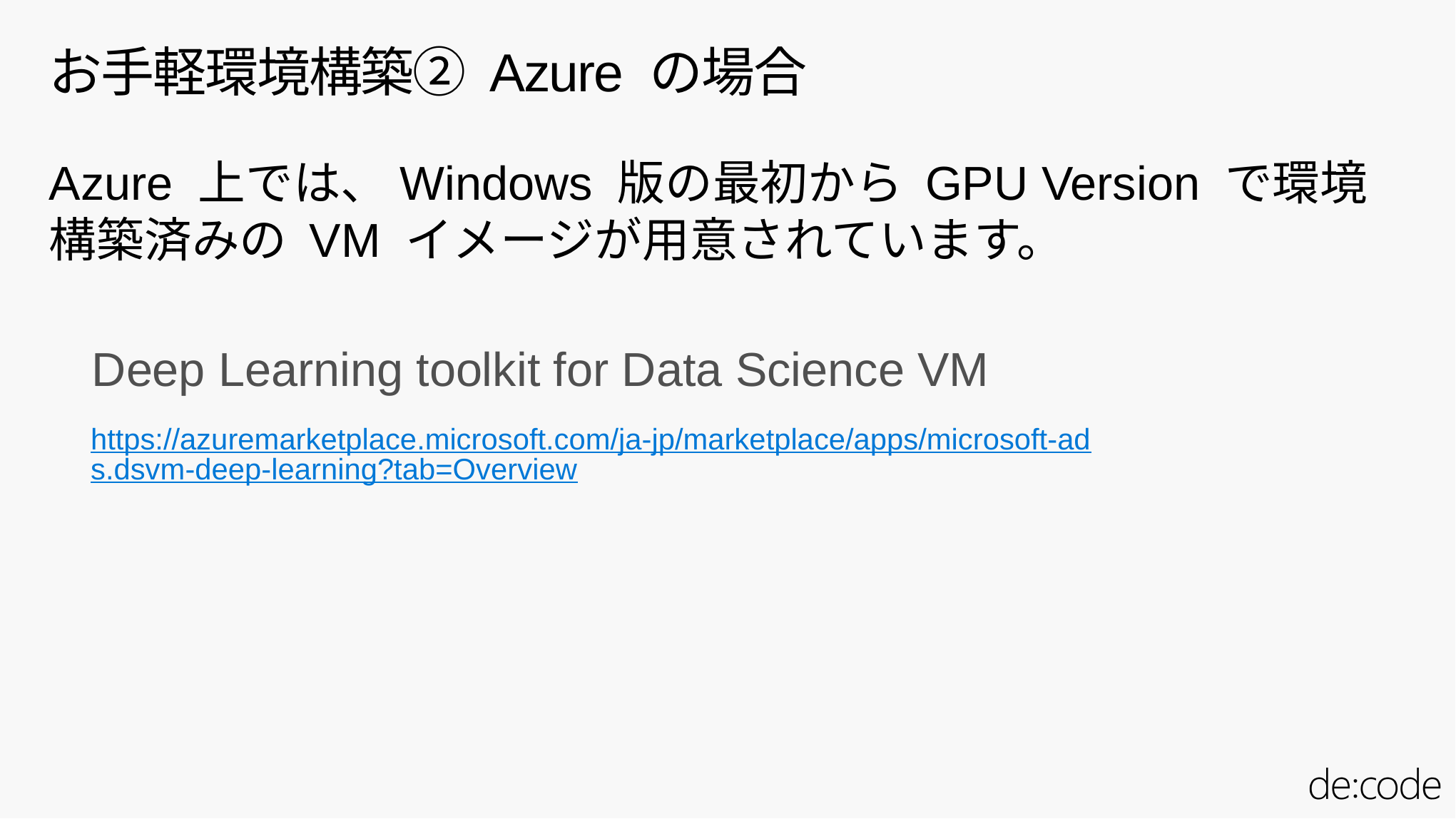

# お手軽環境構築② Azure の場合
Azure 上では、Windows 版の最初から GPU Version で環境構築済みの VM イメージが用意されています。
Deep Learning toolkit for Data Science VM
https://azuremarketplace.microsoft.com/ja-jp/marketplace/apps/microsoft-ads.dsvm-deep-learning?tab=Overview